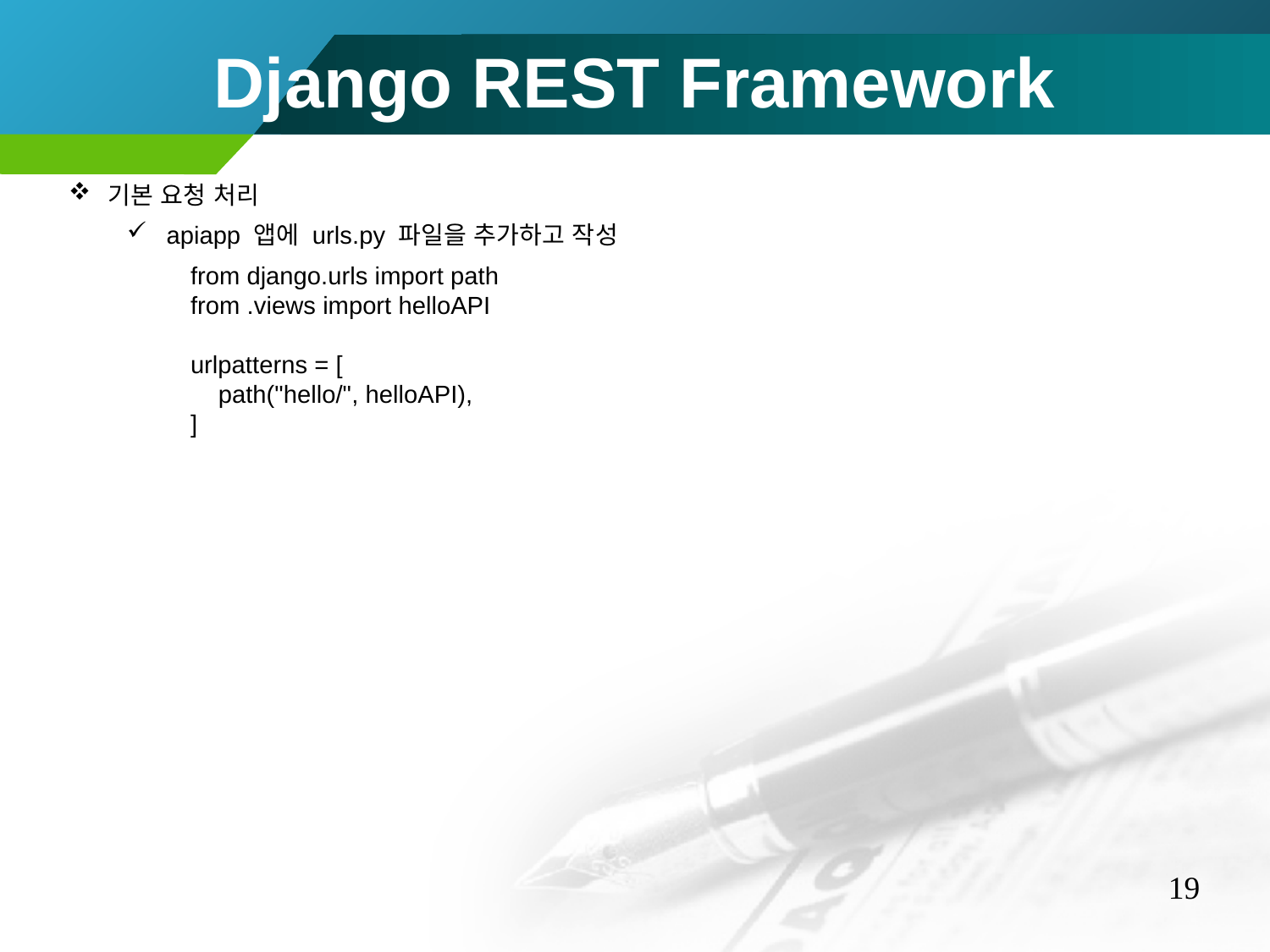

Django REST Framework
기본 요청 처리
apiapp 앱에 urls.py 파일을 추가하고 작성
from django.urls import path
from .views import helloAPI

urlpatterns = [
    path("hello/", helloAPI),
]
19